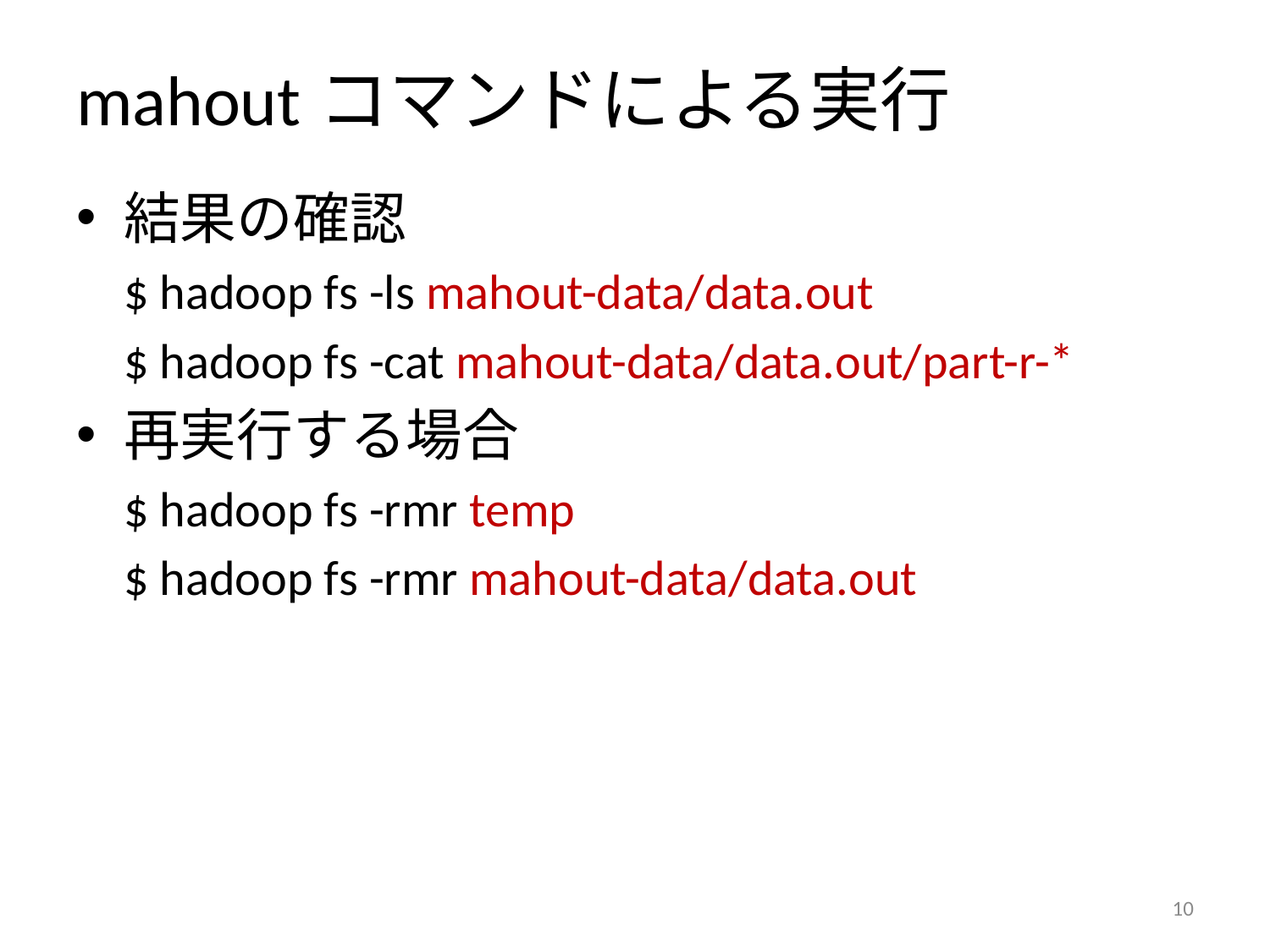

# mahoutコマンドによる実行
結果の確認
	$ hadoop fs -ls mahout-data/data.out
	$ hadoop fs -cat mahout-data/data.out/part-r-*
再実行する場合
	$ hadoop fs -rmr temp
	$ hadoop fs -rmr mahout-data/data.out

10